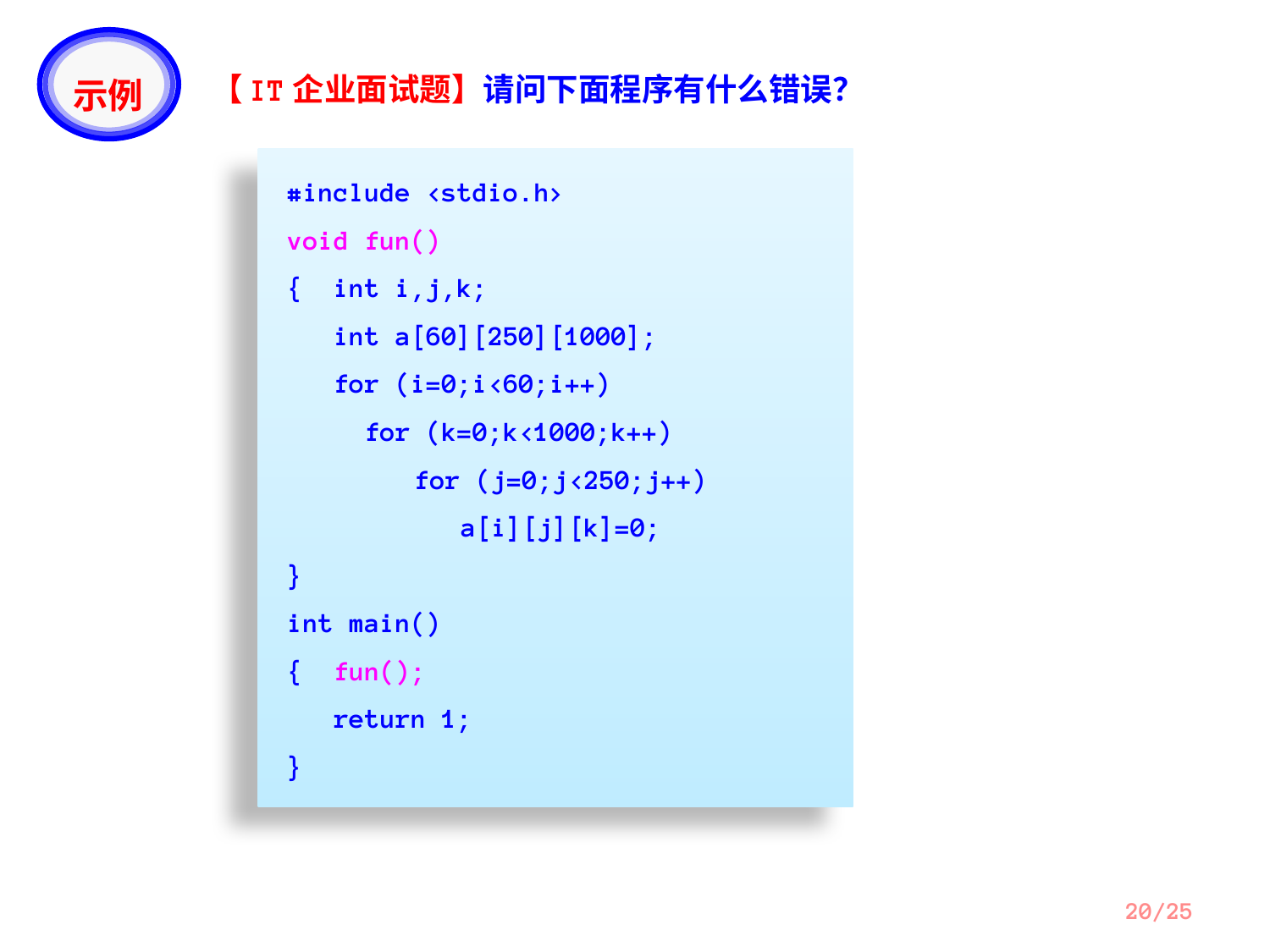

示例
【IT企业面试题】请问下面程序有什么错误？
#include <stdio.h>
void fun()
{  int i,j,k;
   int a[60][250][1000];
   for (i=0;i<60;i++)
     for (k=0;k<1000;k++)
	for (j=0;j<250;j++)
	   a[i][j][k]=0;
}
int main()
{  fun();
   return 1;
}
20/25